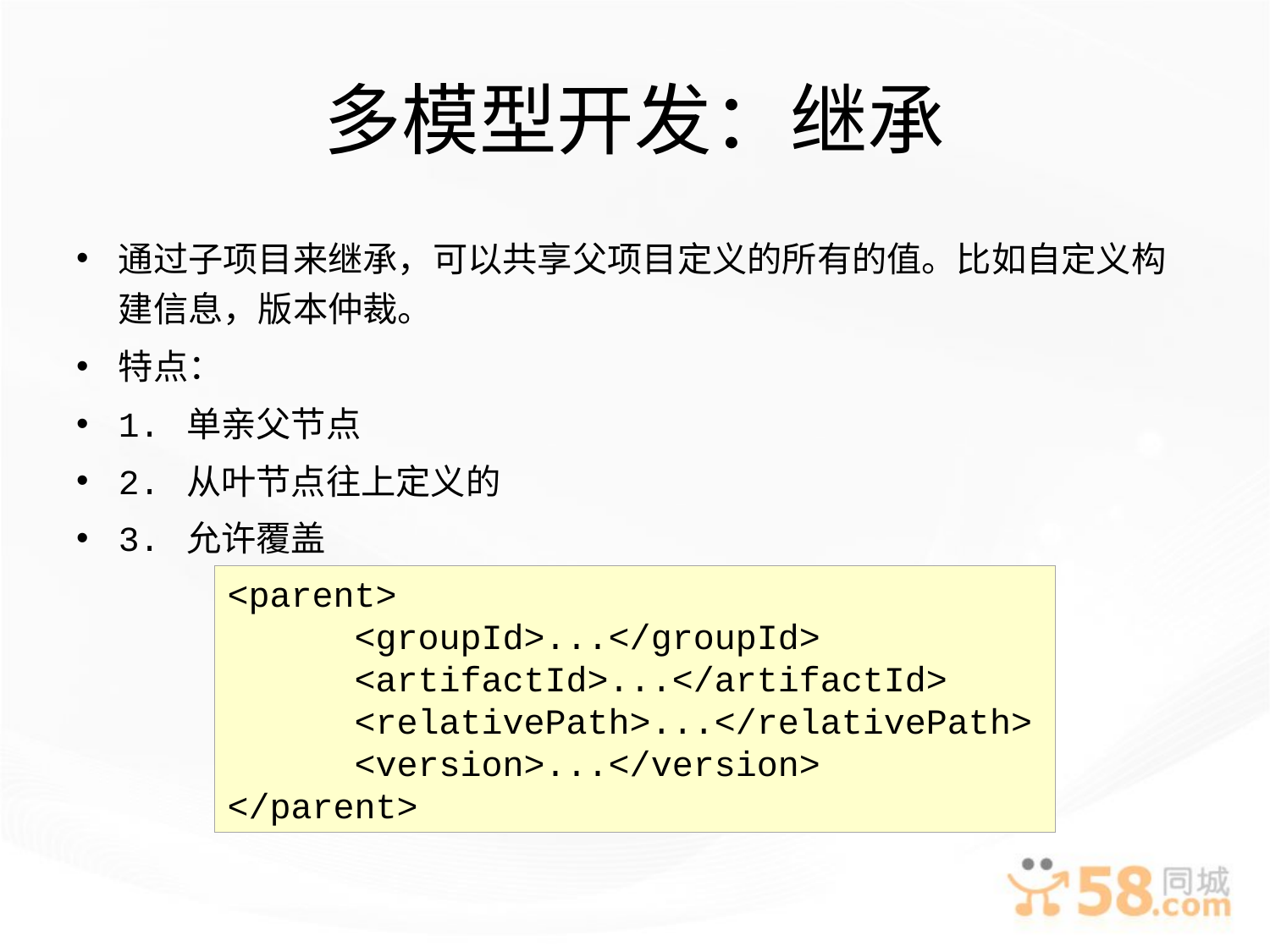

# 多模型开发：继承
通过子项目来继承，可以共享父项目定义的所有的值。比如自定义构建信息，版本仲裁。
特点：
1. 单亲父节点
2. 从叶节点往上定义的
3. 允许覆盖
<parent>
	<groupId>...</groupId>
	<artifactId>...</artifactId>
	<relativePath>...</relativePath>
	<version>...</version>
</parent>